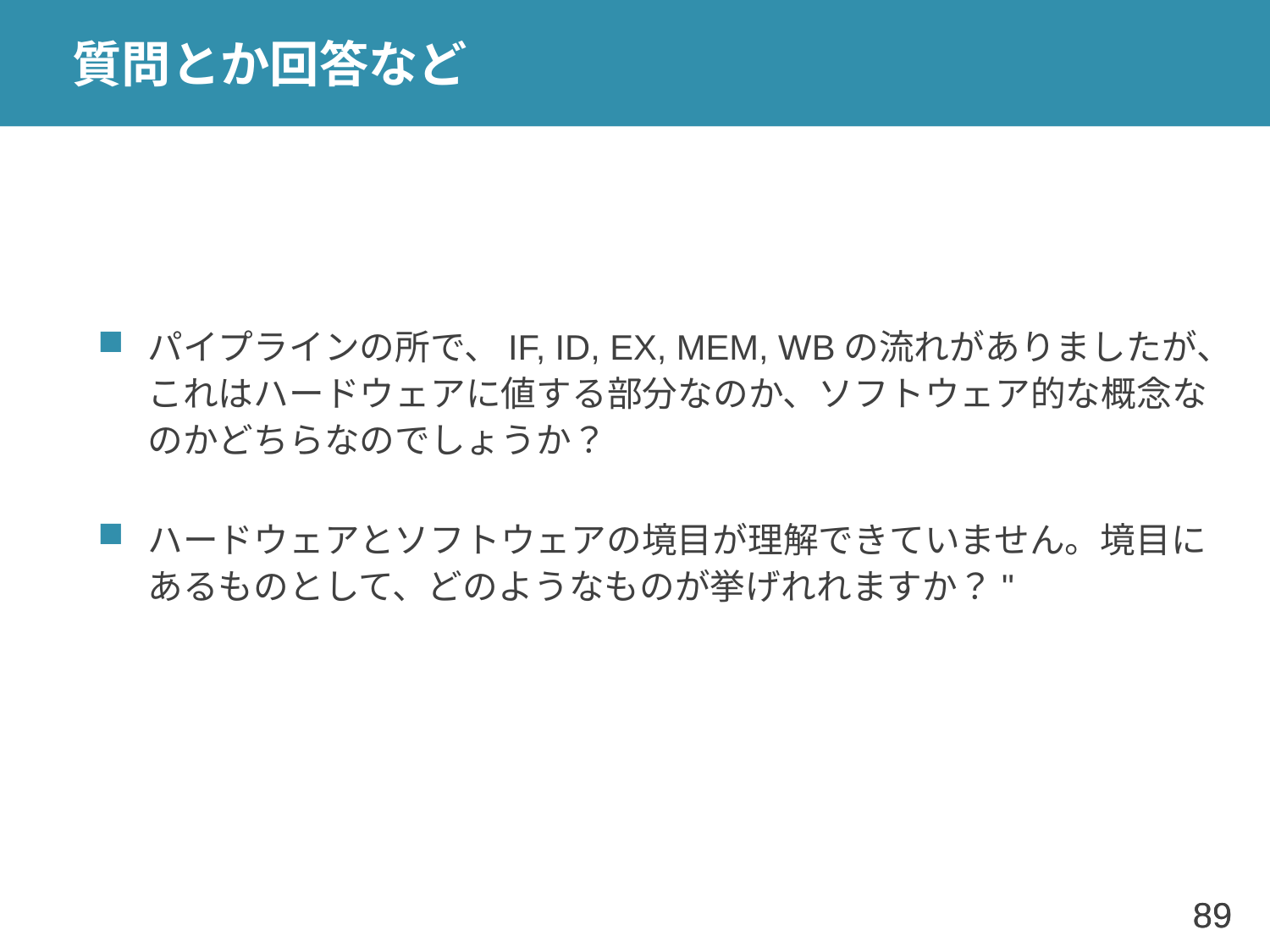

# 質問とか回答など
パイプラインの所で、IF, ID, EX, MEM, WBの流れがありましたが、これはハードウェアに値する部分なのか、ソフトウェア的な概念なのかどちらなのでしょうか？
ハードウェアとソフトウェアの境目が理解できていません。境目にあるものとして、どのようなものが挙げれれますか？"